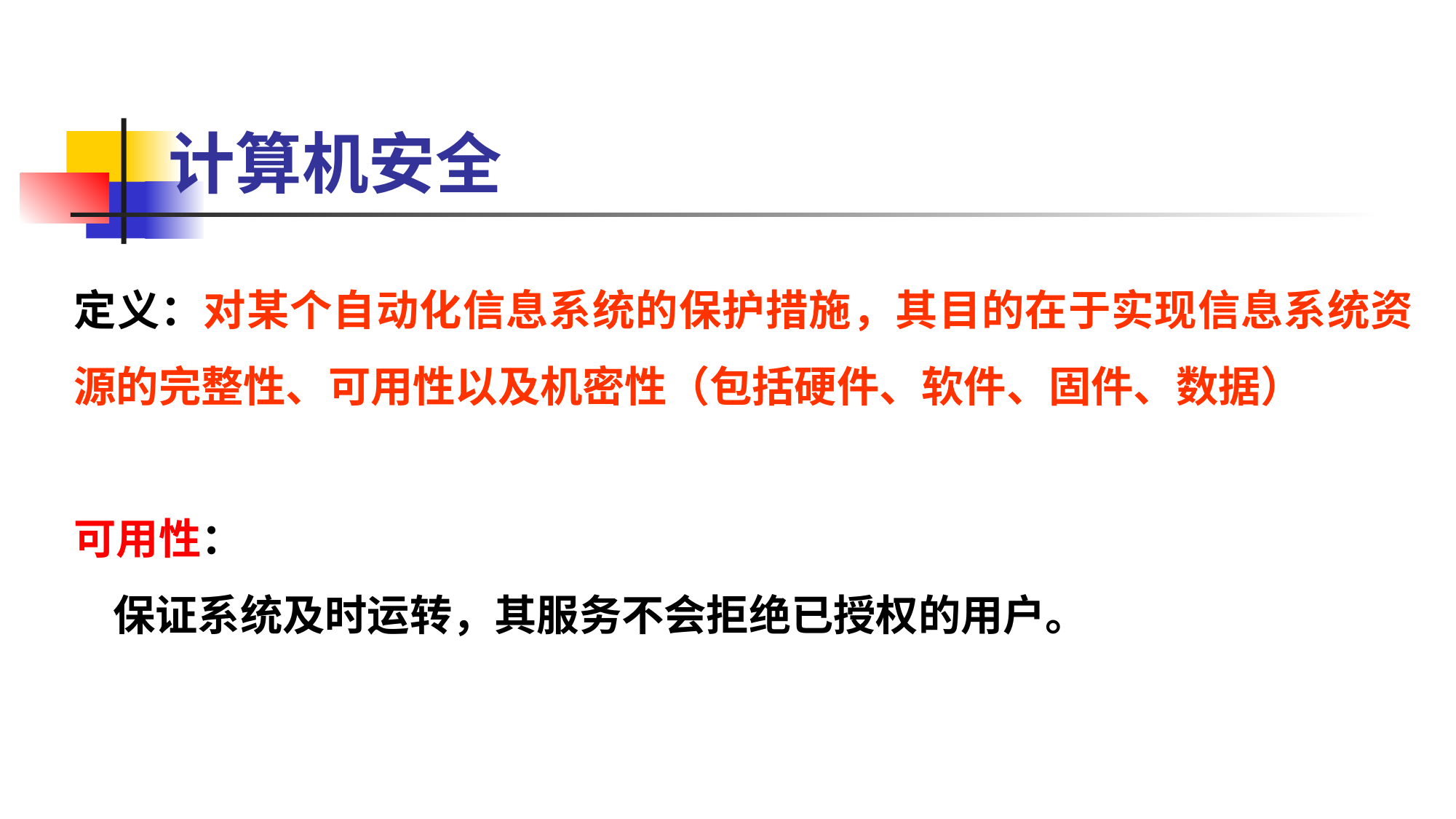

计算机安全

定义：对某个自动化信息系统的保护措施，其目的在于实现信息系统资源的完整性、可用性以及机密性（包括硬件、软件、固件、数据）

可用性：
   保证系统及时运转，其服务不会拒绝已授权的用户。